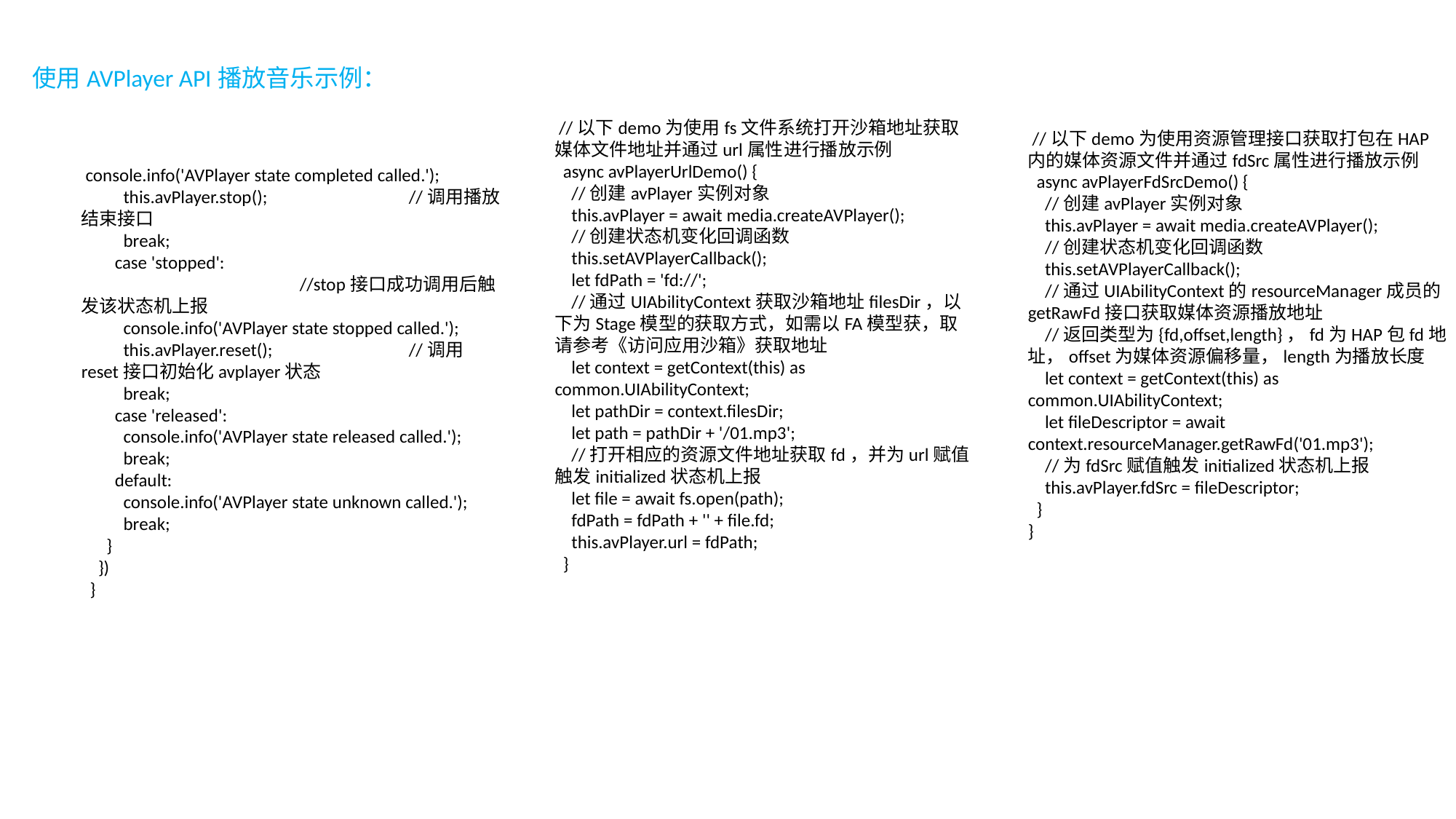

# 使用AVPlayer API播放音乐示例：
 //以下demo为使用fs文件系统打开沙箱地址获取媒体文件地址并通过url属性进行播放示例
  async avPlayerUrlDemo() {
    //创建avPlayer实例对象
    this.avPlayer = await media.createAVPlayer();
    //创建状态机变化回调函数
    this.setAVPlayerCallback();
    let fdPath = 'fd://';
    //通过UIAbilityContext获取沙箱地址filesDir，以下为Stage模型的获取方式，如需以FA模型获，取请参考《访问应用沙箱》获取地址
    let context = getContext(this) as common.UIAbilityContext;
    let pathDir = context.filesDir;
    let path = pathDir + '/01.mp3';
    //打开相应的资源文件地址获取fd，并为url赋值触发initialized状态机上报
    let file = await fs.open(path);
    fdPath = fdPath + '' + file.fd;
    this.avPlayer.url = fdPath;
  }
 //以下demo为使用资源管理接口获取打包在HAP内的媒体资源文件并通过fdSrc属性进行播放示例
  async avPlayerFdSrcDemo() {
    //创建avPlayer实例对象
    this.avPlayer = await media.createAVPlayer();
    //创建状态机变化回调函数
    this.setAVPlayerCallback();
    //通过UIAbilityContext的resourceManager成员的getRawFd接口获取媒体资源播放地址
    //返回类型为{fd,offset,length}，fd为HAP包fd地址，offset为媒体资源偏移量，length为播放长度
    let context = getContext(this) as common.UIAbilityContext;
    let fileDescriptor = await context.resourceManager.getRawFd('01.mp3');
    //为fdSrc赋值触发initialized状态机上报
    this.avPlayer.fdSrc = fileDescriptor;
  }
}
 console.info('AVPlayer state completed called.');
          this.avPlayer.stop(); 		//调用播放结束接口
          break;
        case 'stopped': 				//stop接口成功调用后触发该状态机上报
          console.info('AVPlayer state stopped called.');
          this.avPlayer.reset(); 		//调用reset接口初始化avplayer状态
          break;
        case 'released':
          console.info('AVPlayer state released called.');
          break;
        default:
          console.info('AVPlayer state unknown called.');
          break;
      }
    })
  }